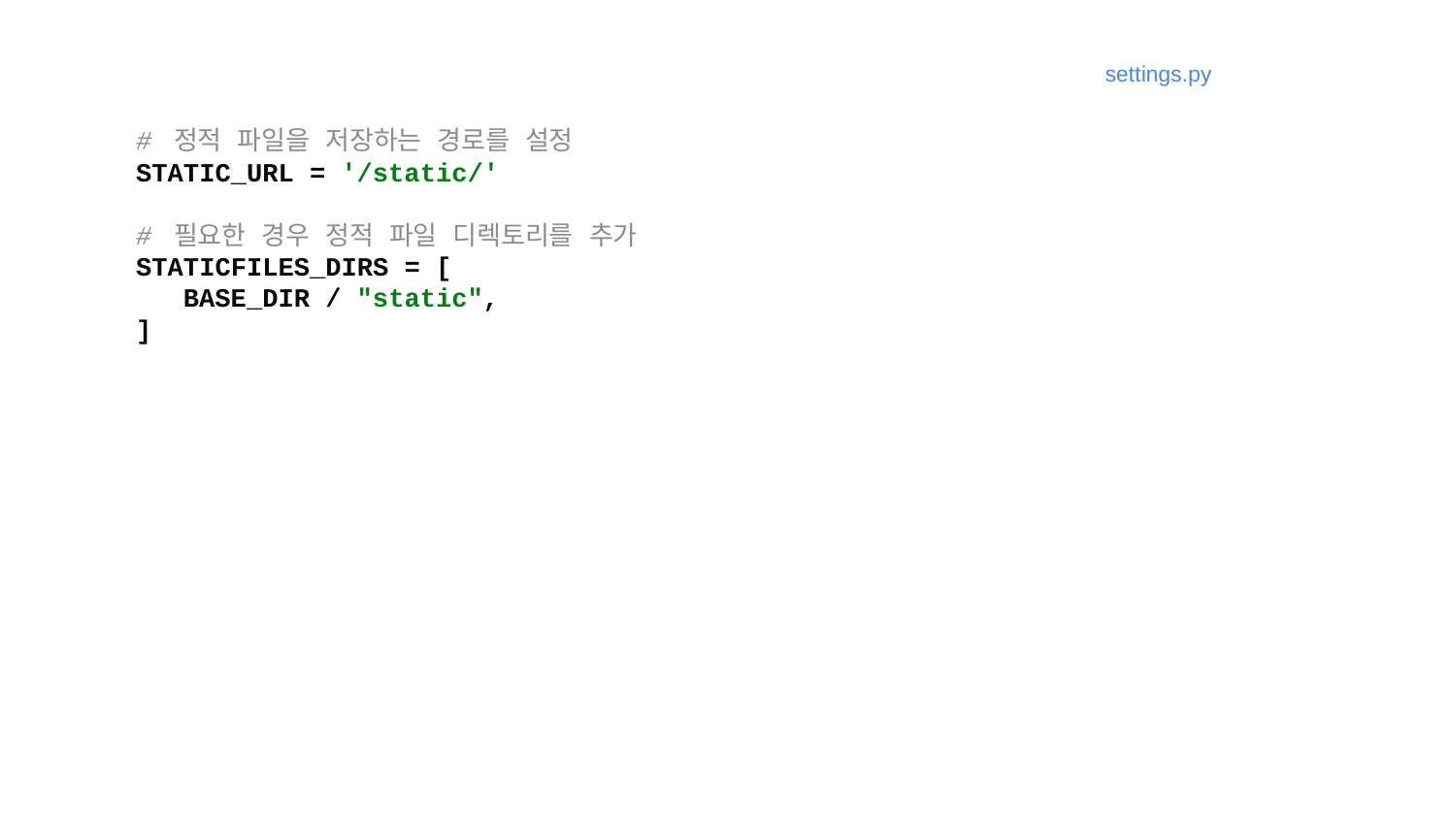

settings.py

# 정적 파일을 저장하는 경로를 설정
STATIC_URL = '/static/'

# 필요한 경우 정적 파일 디렉토리를 추가
STATICFILES_DIRS = [
   BASE_DIR / "static",
]